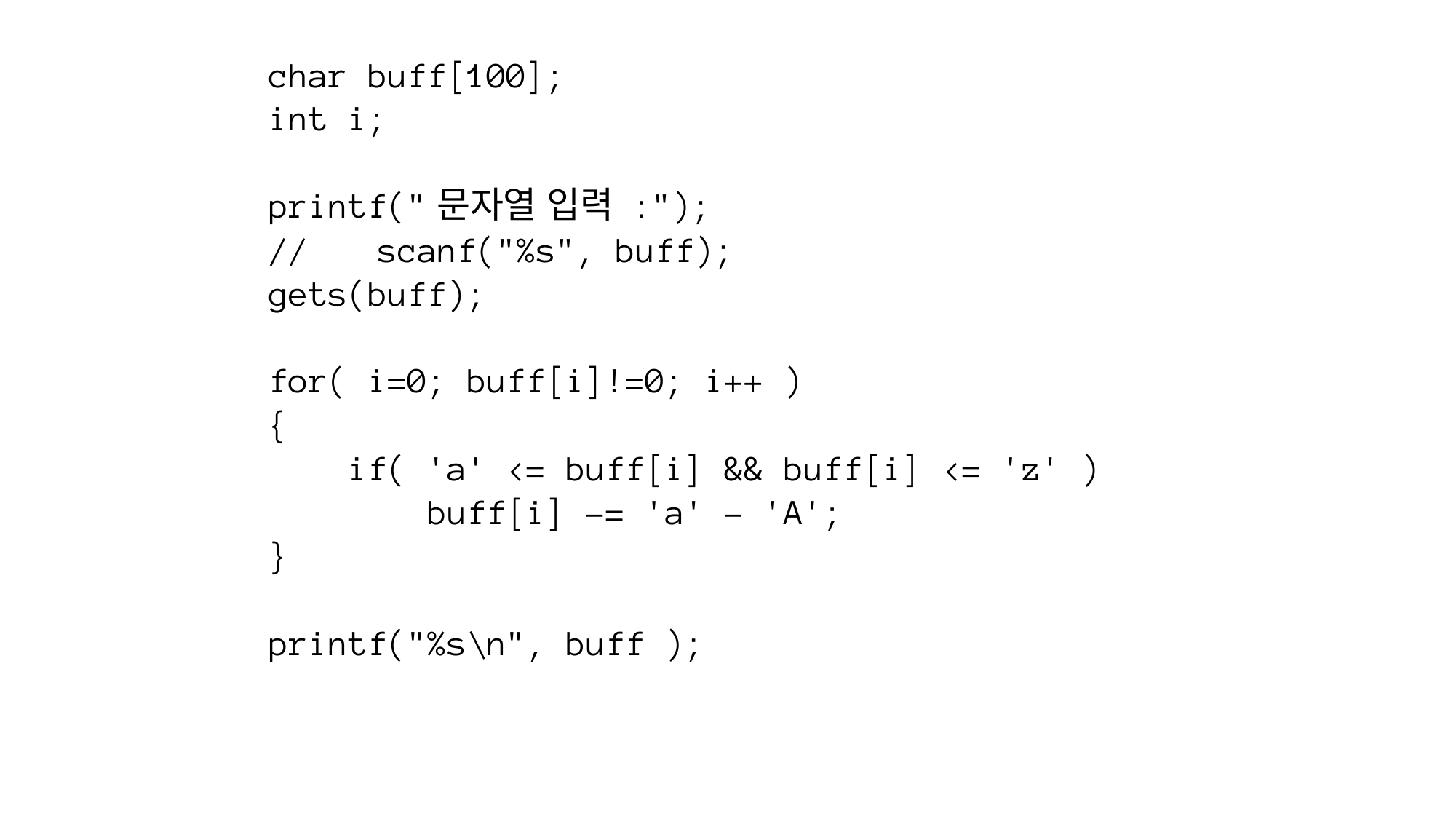

char buff[100];
int i;

printf("문자열 입력 :");
//	scanf("%s", buff);
gets(buff);

for( i=0; buff[i]!=0; i++ )
{
    if( 'a' <= buff[i] && buff[i] <= 'z' )
        buff[i] -= 'a' - 'A';
}

printf("%s\n", buff );